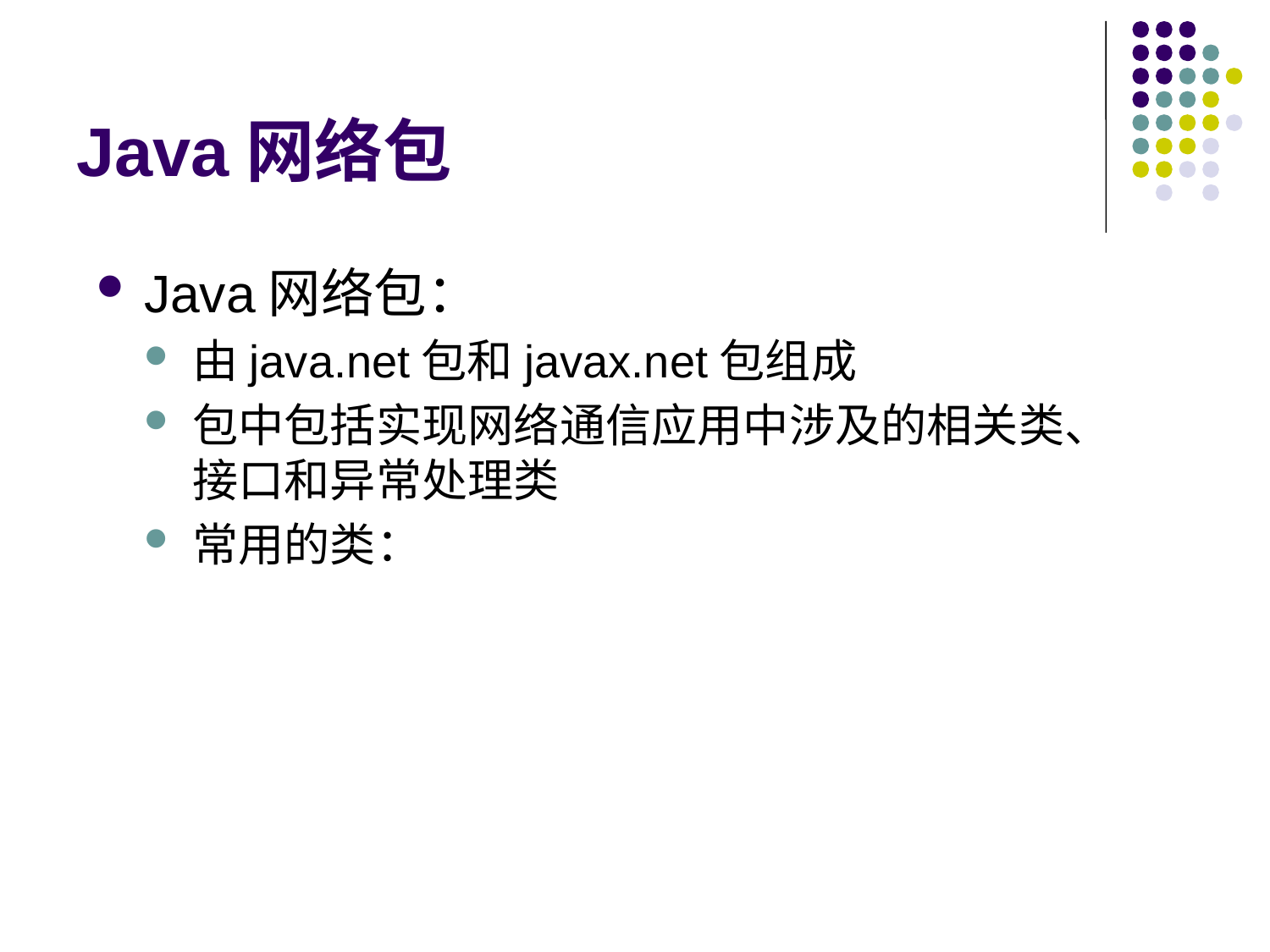

# Java网络包
Java网络包：
由java.net包和javax.net包组成
包中包括实现网络通信应用中涉及的相关类、接口和异常处理类
常用的类：